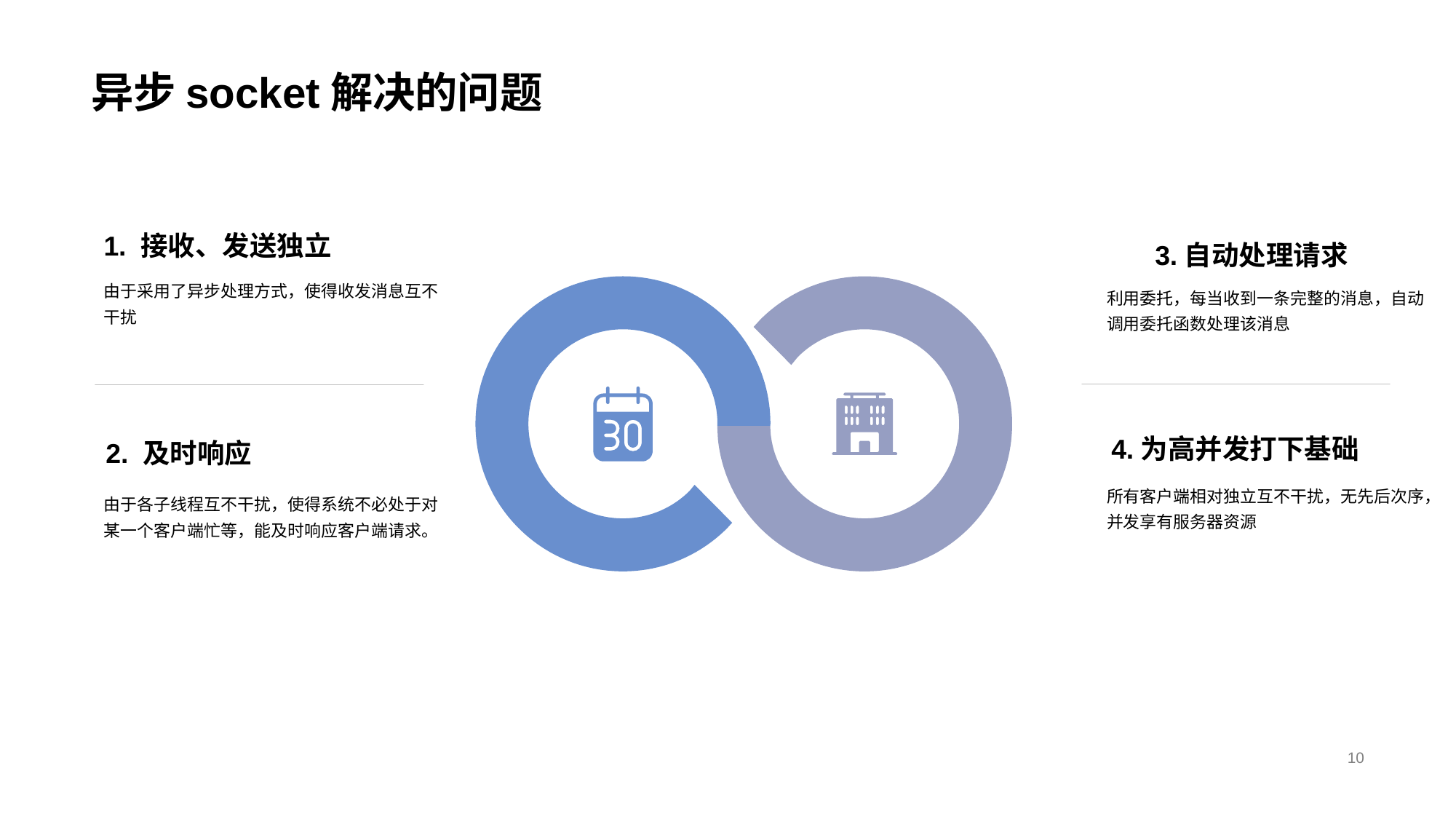

# 异步socket解决的问题
1. 接收、发送独立
3.自动处理请求
由于采用了异步处理方式，使得收发消息互不干扰

4.为高并发打下基础
2. 及时响应
由于各子线程互不干扰，使得系统不必处于对某一个客户端忙等，能及时响应客户端请求。

利用委托，每当收到一条完整的消息，自动调用委托函数处理该消息
所有客户端相对独立互不干扰，无先后次序，并发享有服务器资源
10